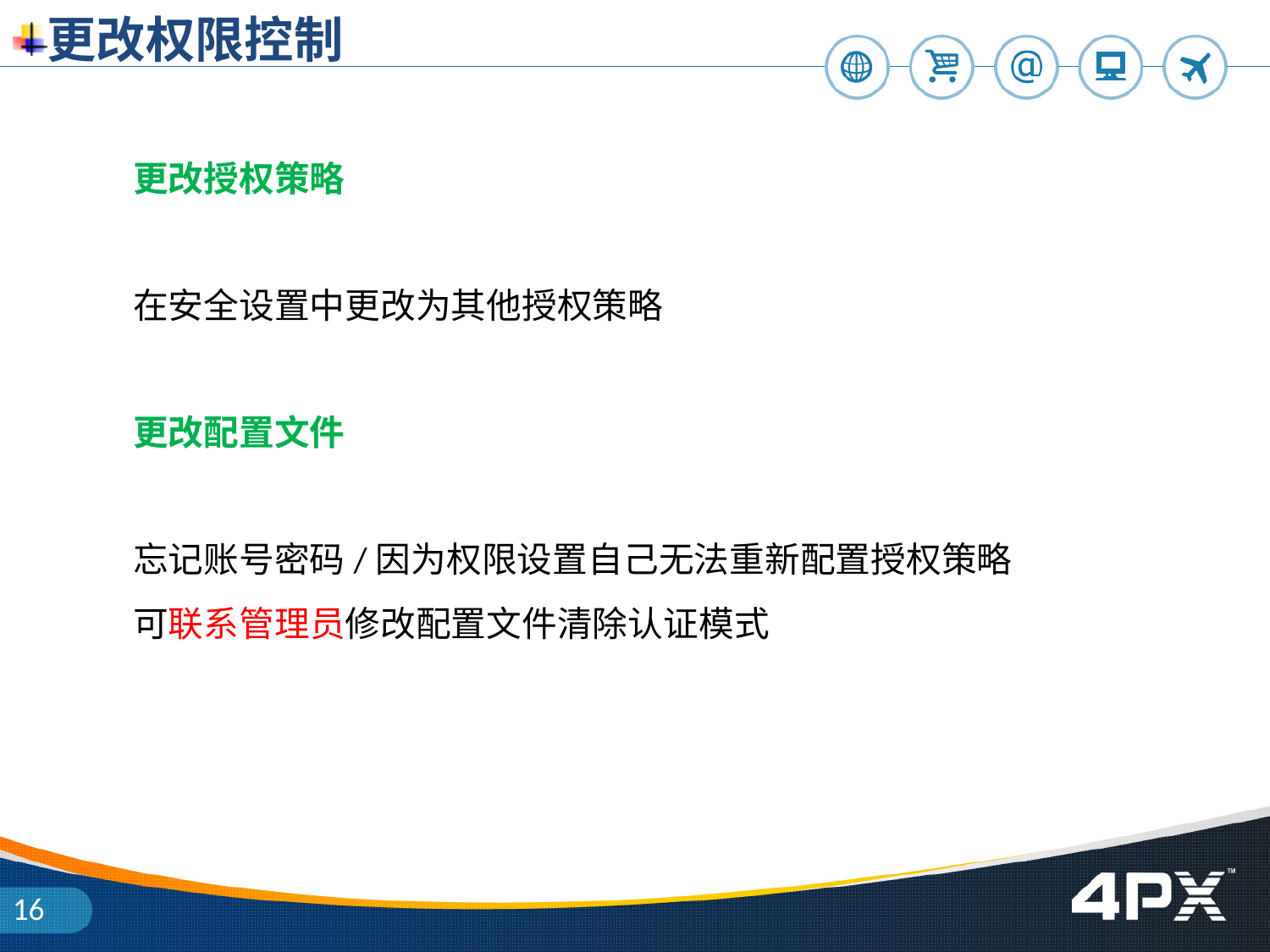

# 更改权限控制

更改授权策略

在安全设置中更改为其他授权策略

更改配置文件

忘记账号密码/因为权限设置自己无法重新配置授权策略
可联系管理员修改配置文件清除认证模式

16